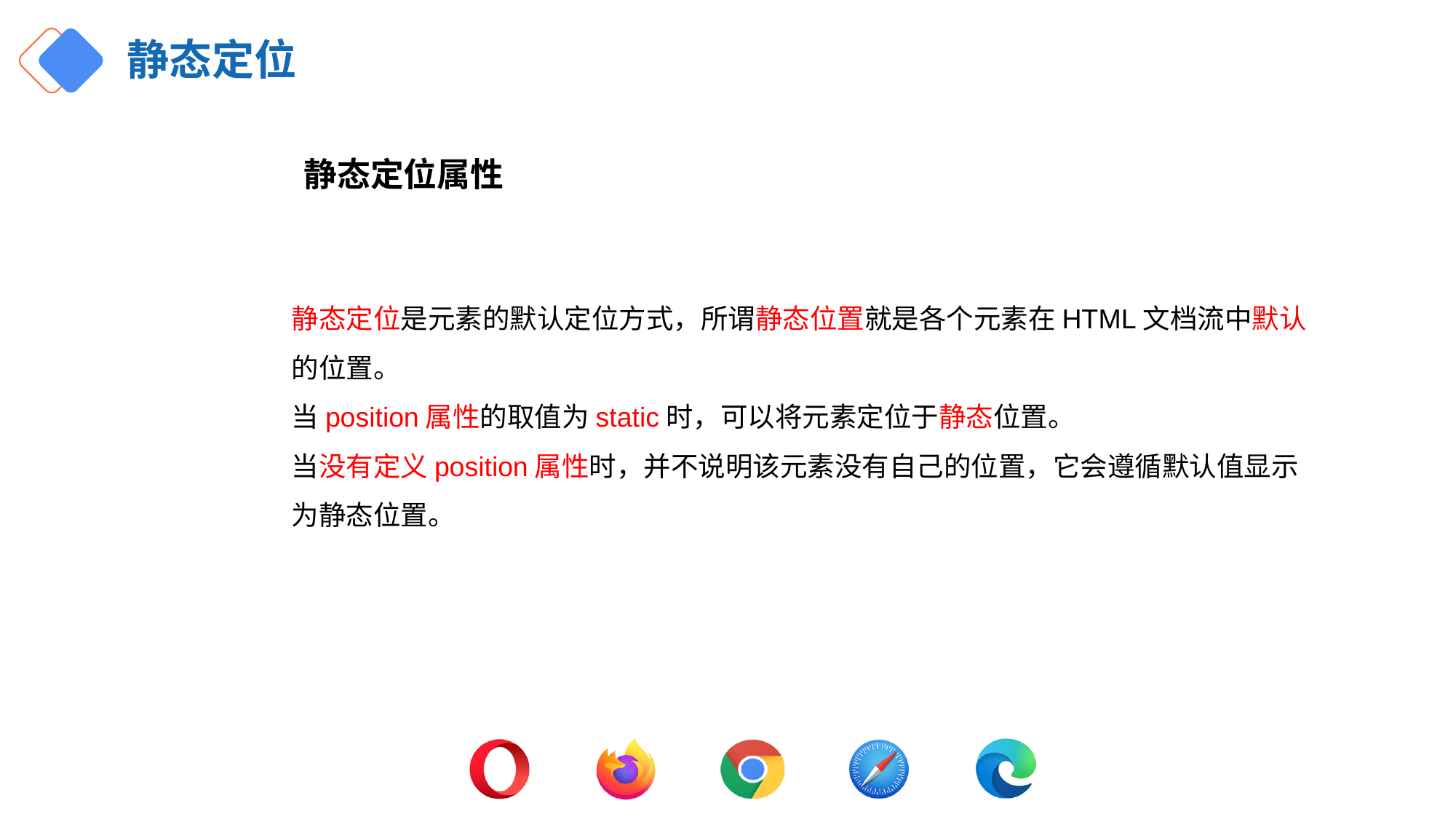

# 静态定位
静态定位属性
静态定位是元素的默认定位方式，所谓静态位置就是各个元素在HTML文档流中默认的位置。
当position属性的取值为static时，可以将元素定位于静态位置。
当没有定义position属性时，并不说明该元素没有自己的位置，它会遵循默认值显示为静态位置。